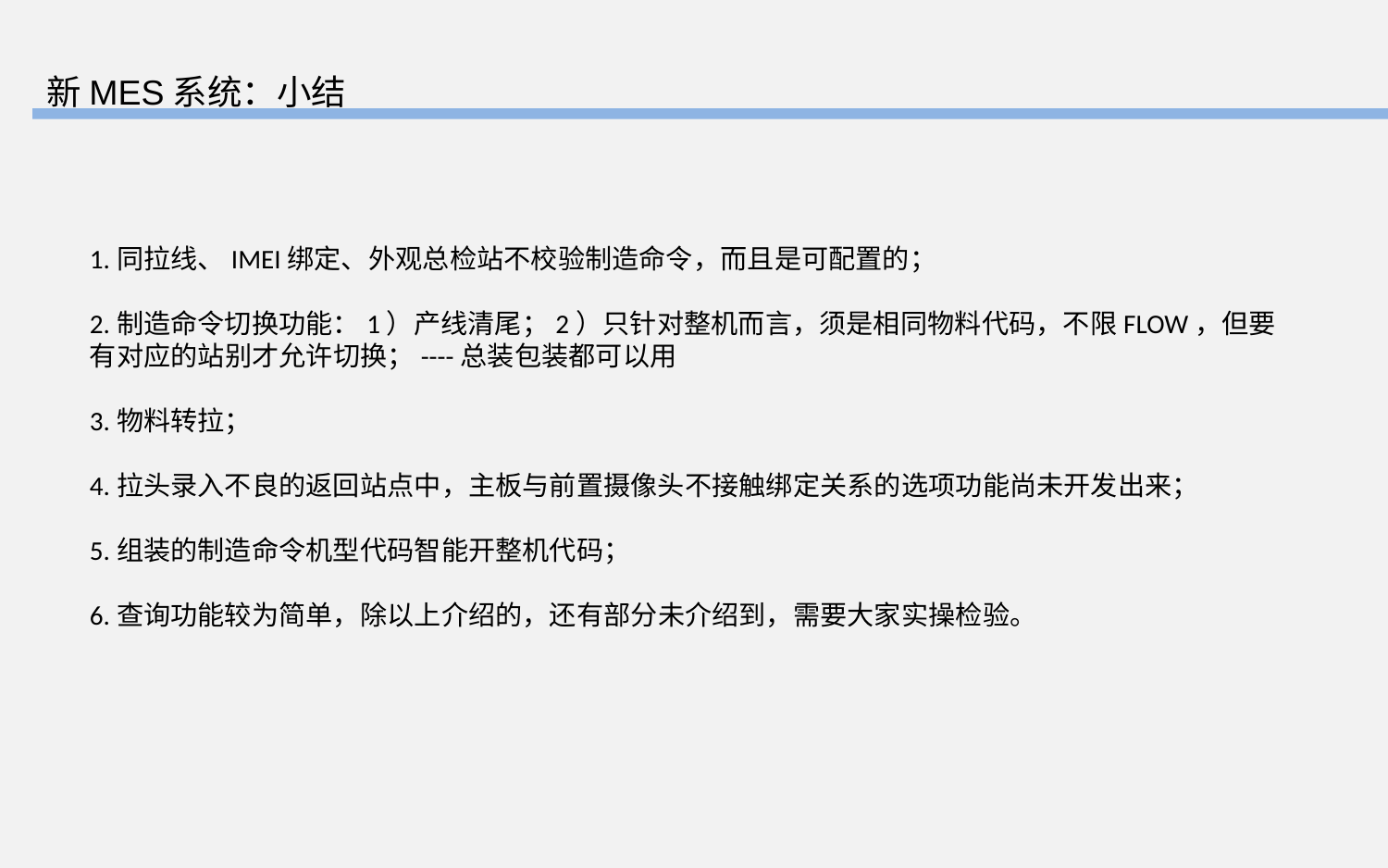

新MES系统：小结

1.同拉线、IMEI绑定、外观总检站不校验制造命令，而且是可配置的；

2.制造命令切换功能：1）产线清尾；2）只针对整机而言，须是相同物料代码，不限FLOW，但要有对应的站别才允许切换；----总装包装都可以用

3.物料转拉；

4.拉头录入不良的返回站点中，主板与前置摄像头不接触绑定关系的选项功能尚未开发出来；

5.组装的制造命令机型代码智能开整机代码；

6.查询功能较为简单，除以上介绍的，还有部分未介绍到，需要大家实操检验。